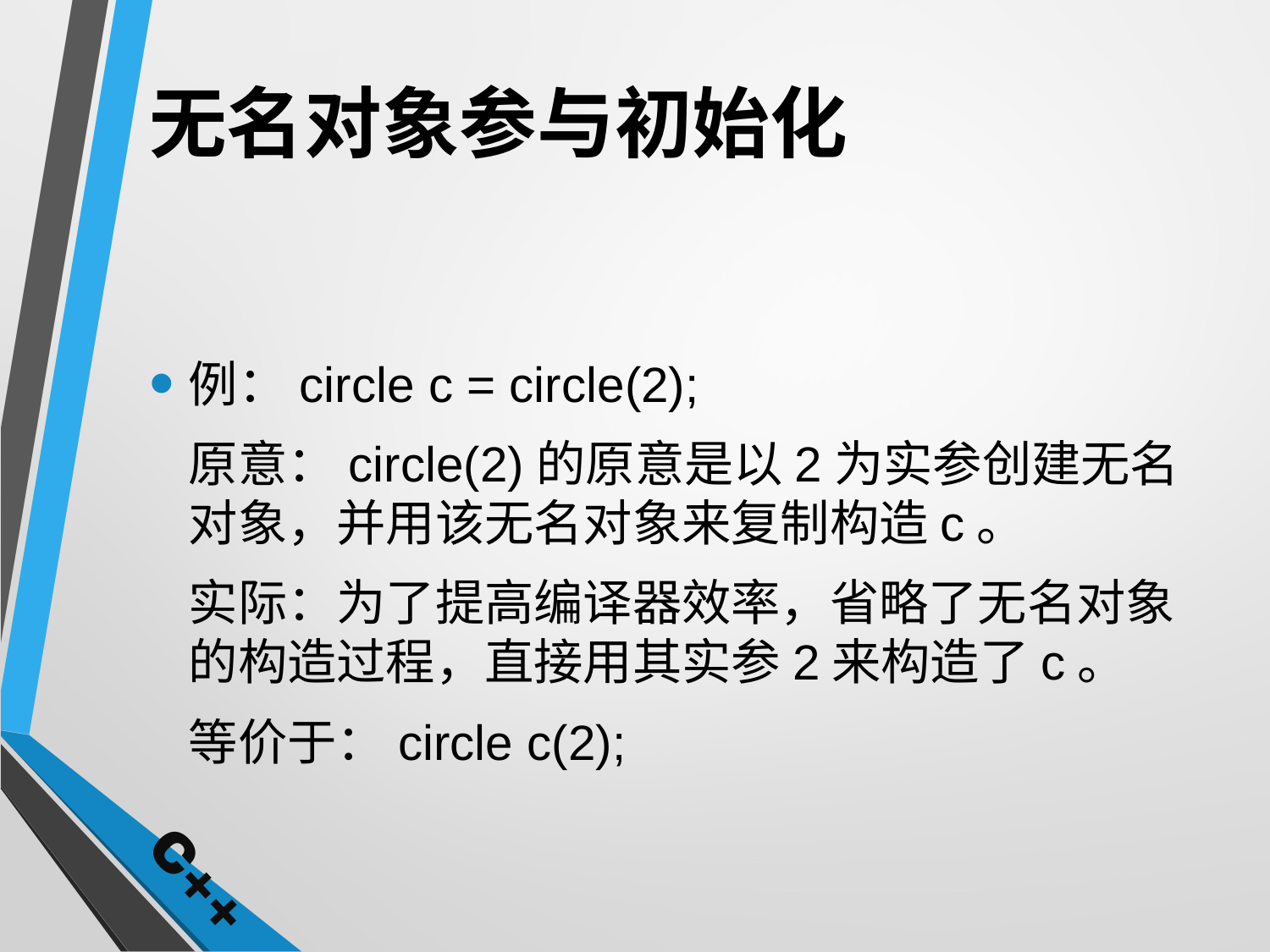

# 无名对象参与初始化
例：circle c = circle(2);
	原意：circle(2)的原意是以2为实参创建无名对象，并用该无名对象来复制构造c。
	实际：为了提高编译器效率，省略了无名对象的构造过程，直接用其实参2来构造了c。
	等价于：circle c(2);